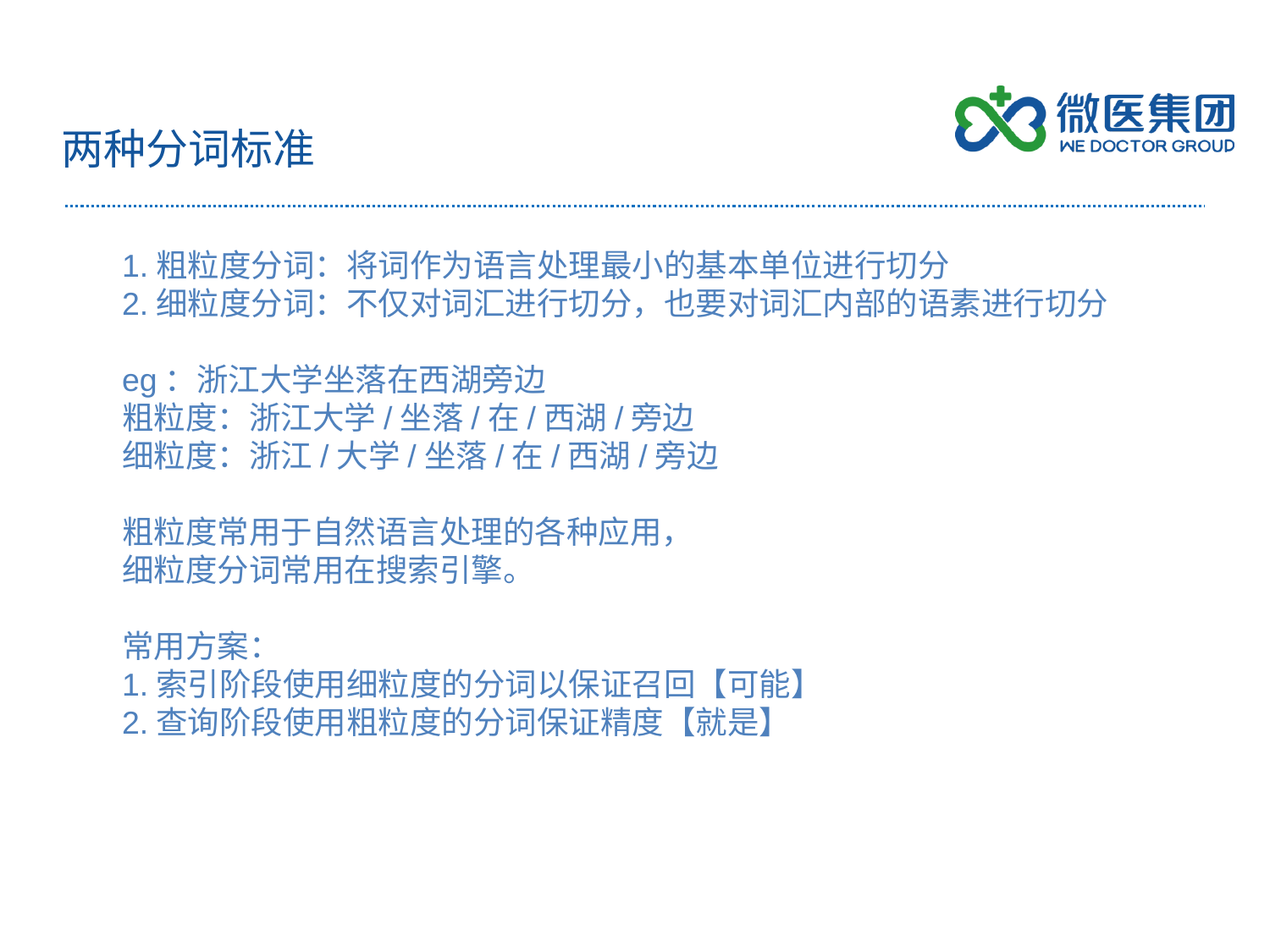

两种分词标准
1.粗粒度分词：将词作为语言处理最小的基本单位进行切分
2.细粒度分词：不仅对词汇进行切分，也要对词汇内部的语素进行切分

eg：浙江大学坐落在西湖旁边
粗粒度：浙江大学/坐落/在/西湖/旁边
细粒度：浙江/大学/坐落/在/西湖/旁边

粗粒度常用于自然语言处理的各种应用，
细粒度分词常用在搜索引擎。

常用方案：
1.索引阶段使用细粒度的分词以保证召回【可能】
2.查询阶段使用粗粒度的分词保证精度【就是】